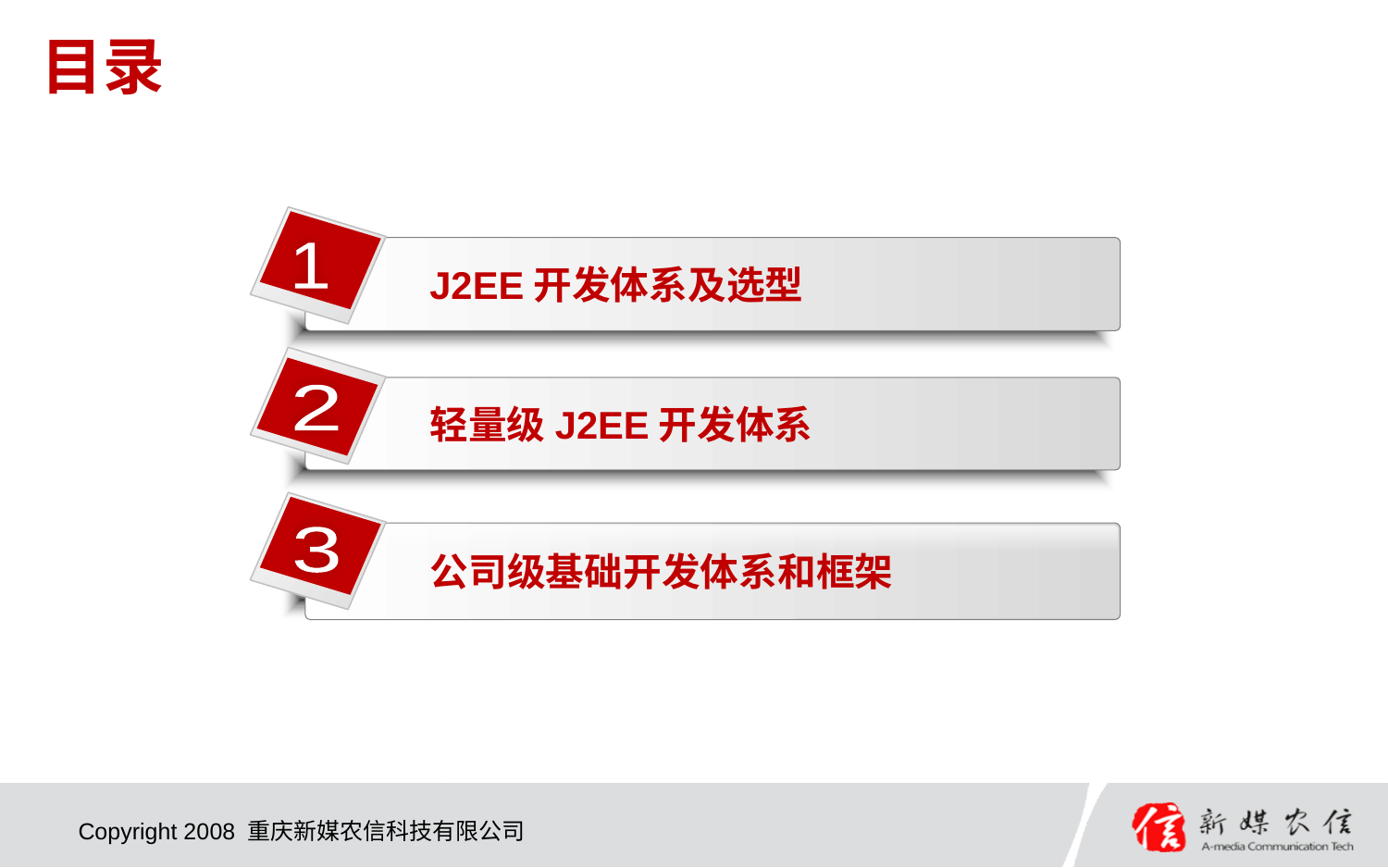

# 目录

J2EE开发体系及选型

1

2
轻量级J2EE开发体系

公司级基础开发体系和框架

3